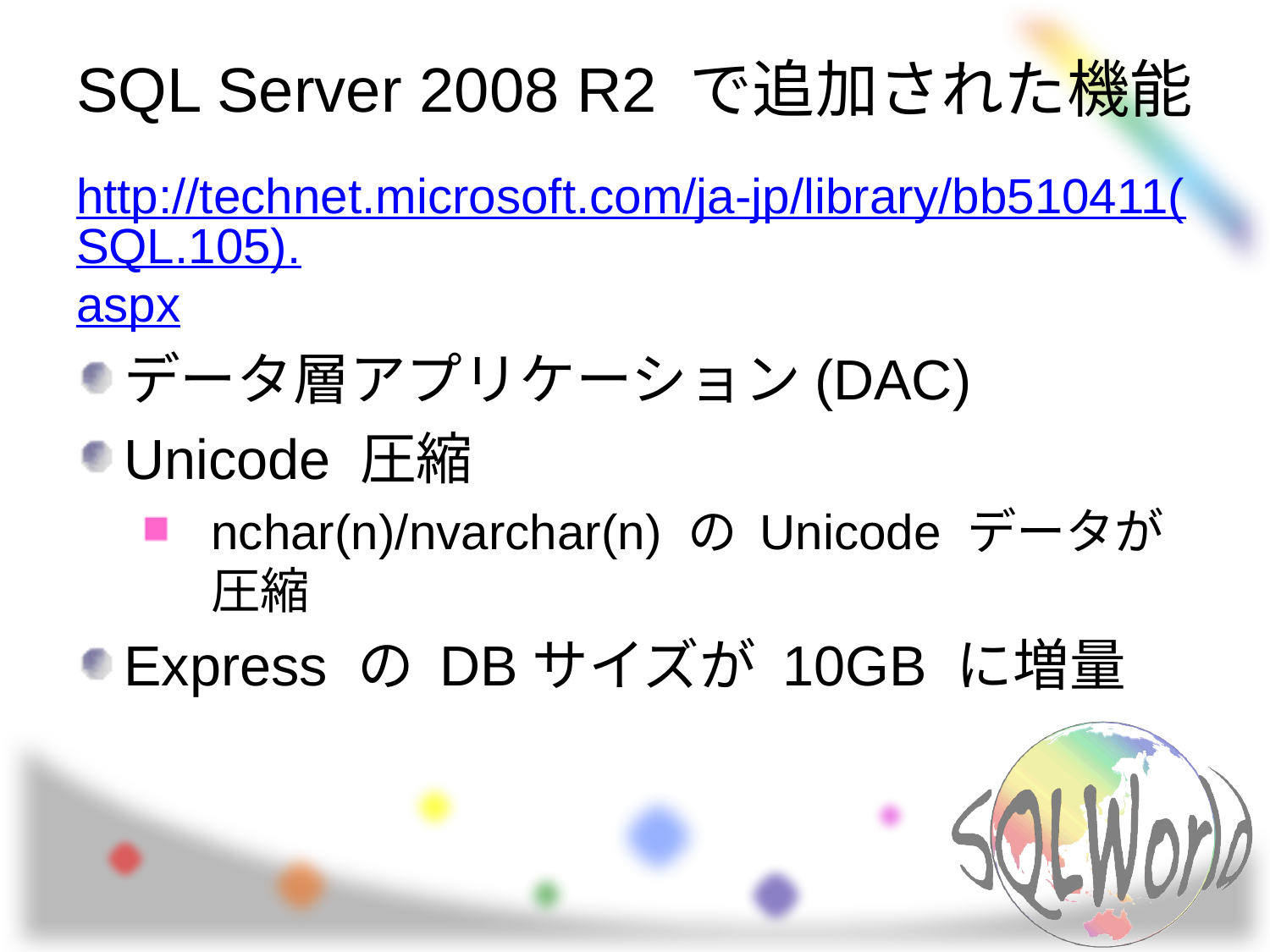

# SQL Server 2008 R2 で追加された機能
http://technet.microsoft.com/ja-jp/library/bb510411(SQL.105).aspx
データ層アプリケーション(DAC)
Unicode 圧縮
nchar(n)/nvarchar(n) の Unicode データが圧縮
Express の DBサイズが 10GB に増量